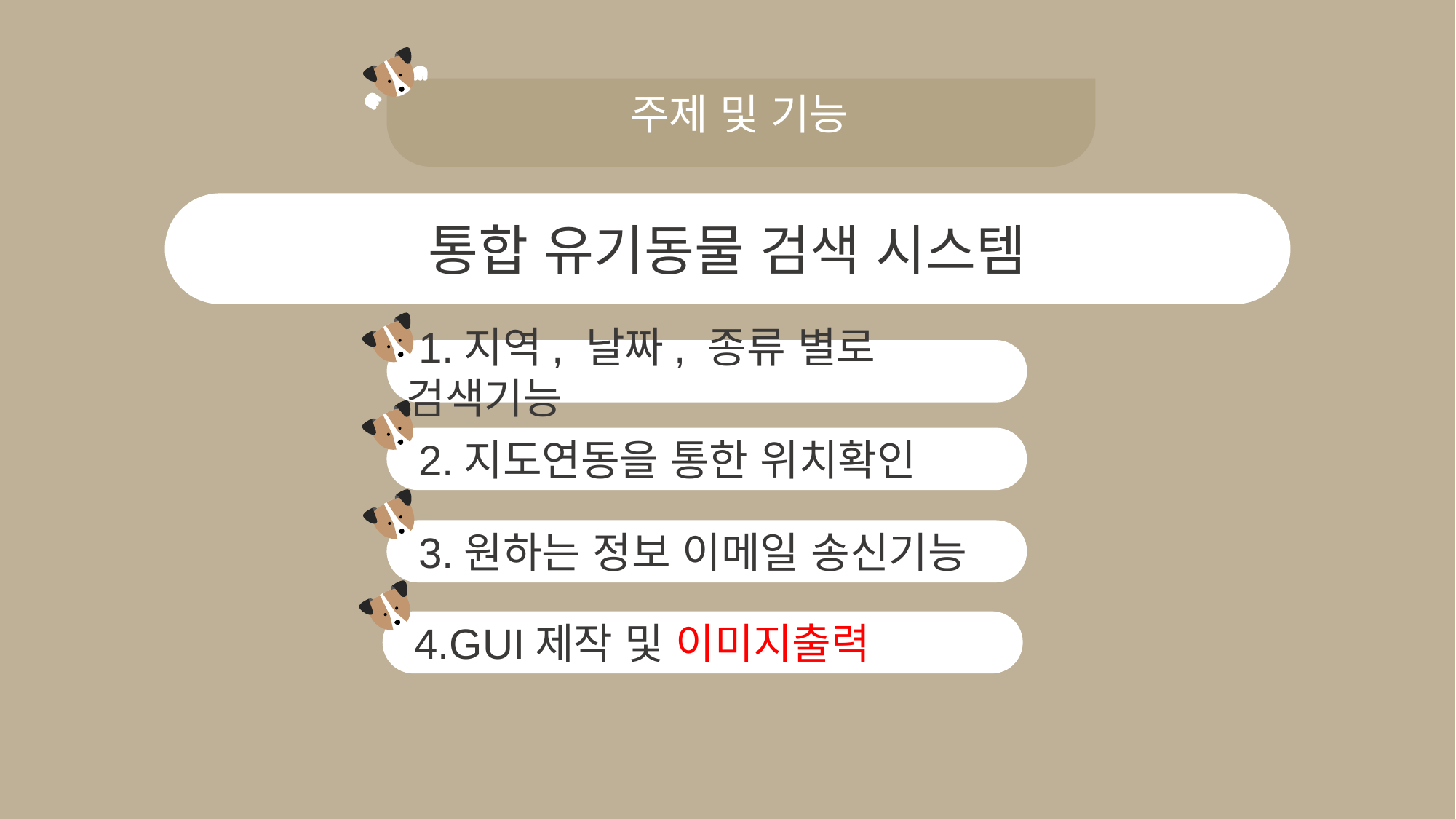

통합 유기동물 검색 시스템

주제 및 기능

 1.지역, 날짜, 종류 별로 검색기능

 2.지도연동을 통한 위치확인

 3.원하는 정보 이메일 송신기능

 4.GUI제작 및 이미지출력